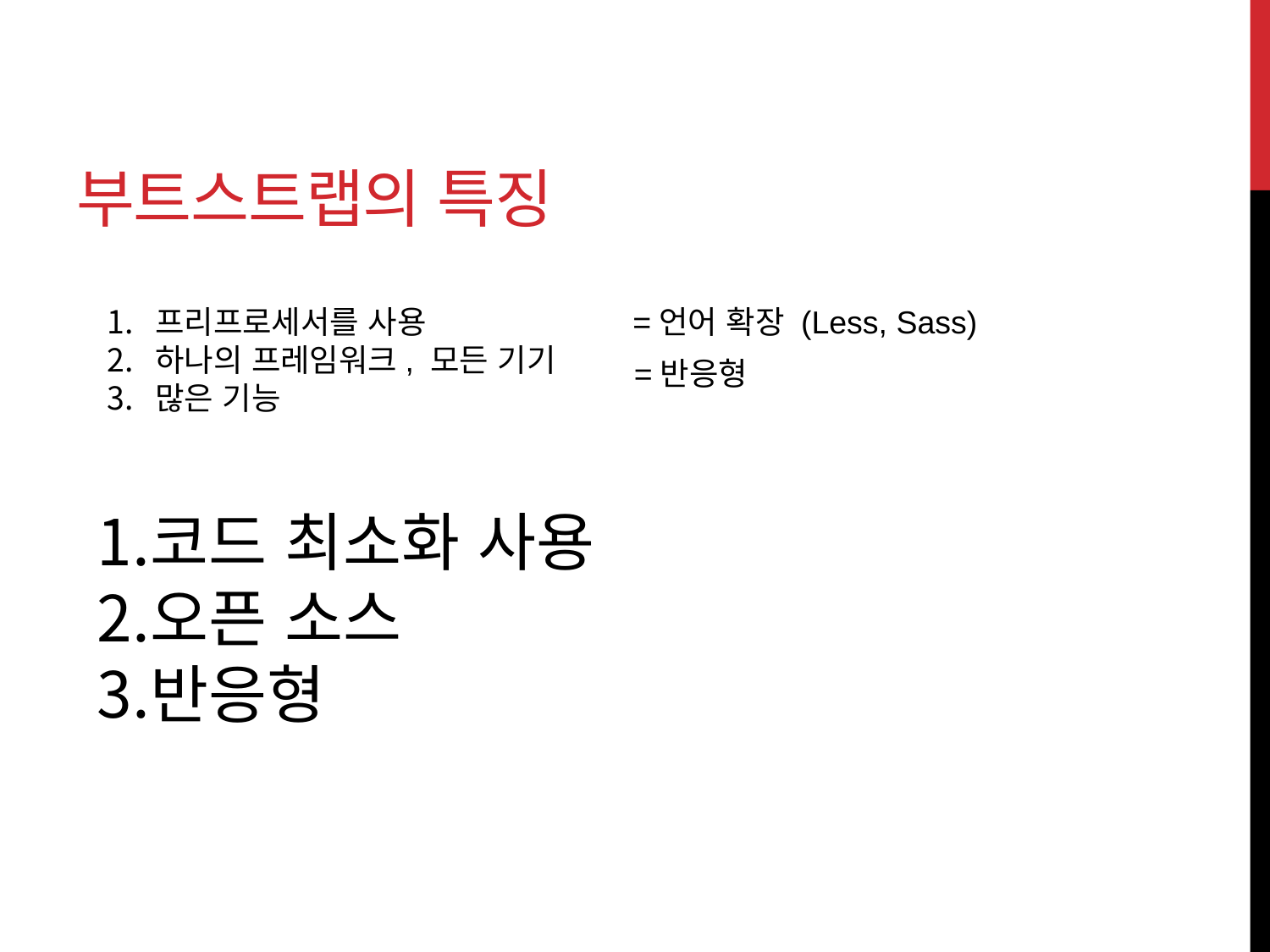

부트스트랩의 특징
프리프로세서를 사용
하나의 프레임워크, 모든 기기
많은 기능
=언어 확장 (Less, Sass)
=반응형
코드 최소화 사용
오픈 소스
반응형